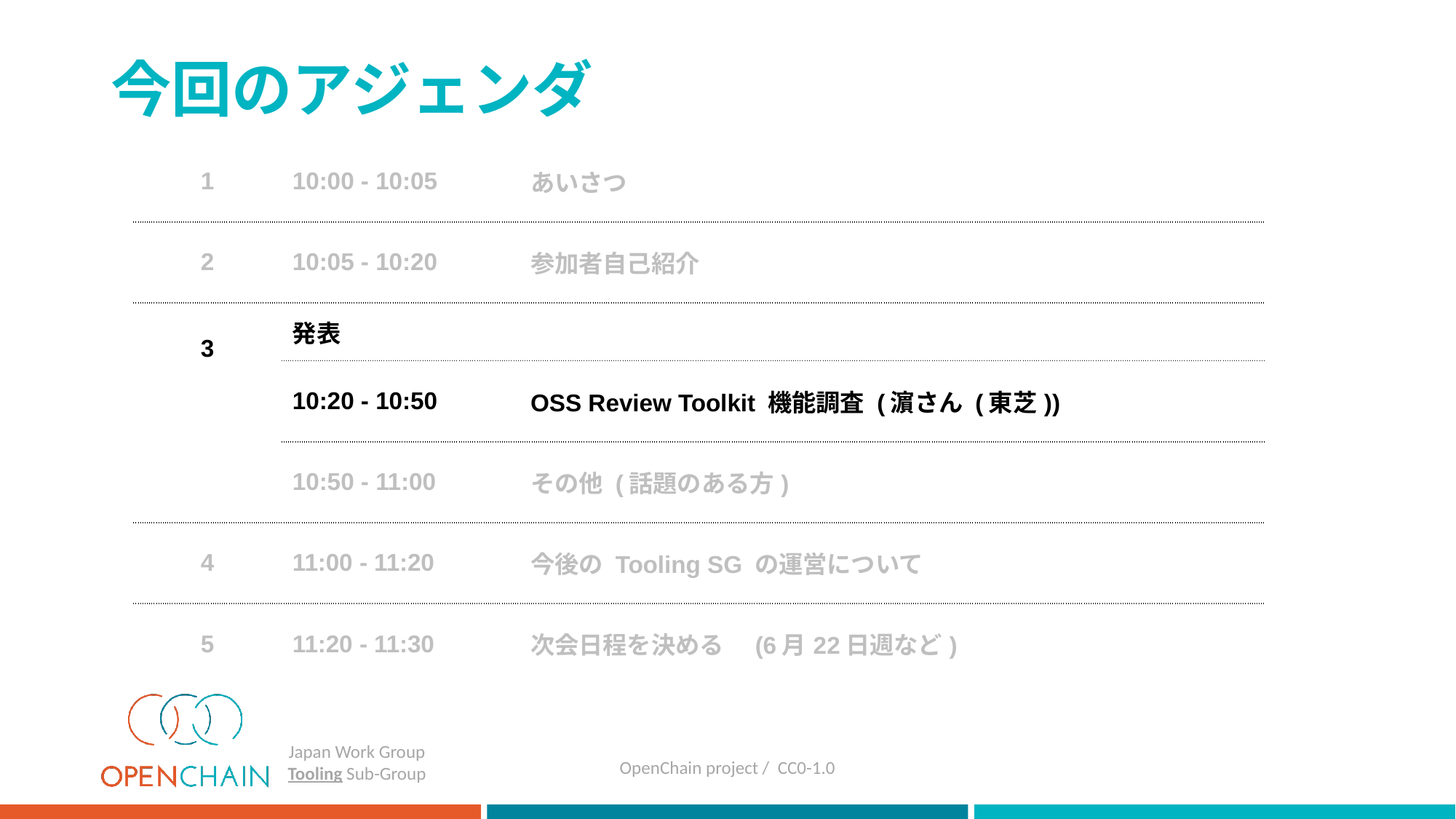

# 今回のアジェンダ
| 1 | 10:00 - 10:05 | あいさつ |
| --- | --- | --- |
| 2 | 10:05 - 10:20 | 参加者自己紹介 |
| 3 | 発表 |  |
|  | 10:20 - 10:50 | OSS Review Toolkit 機能調査 (濵さん (東芝)) |
|  | 10:50 - 11:00 | その他 (話題のある方) |
| 4 | 11:00 - 11:20 | 今後の Tooling SG の運営について |
| 5 | 11:20 - 11:30 | 次会日程を決める　(6月22日週など) |
OpenChain project /  CC0-1.0